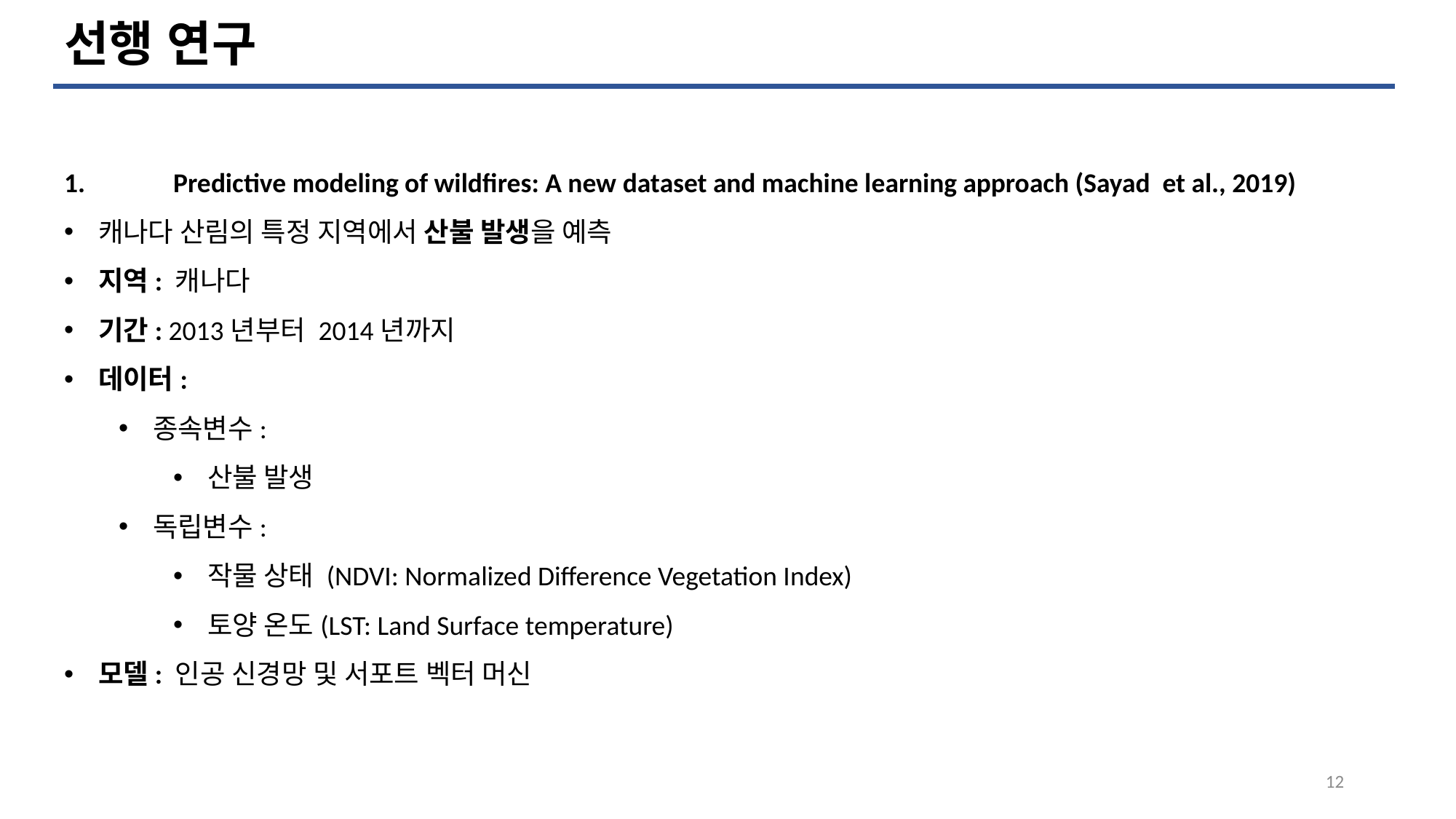

선행 연구
1.	Predictive modeling of wildfires: A new dataset and machine learning approach (Sayad  et al., 2019)
캐나다 산림의 특정 지역에서 산불 발생을 예측
지역: 캐나다
기간: 2013년부터 2014년까지
데이터:
종속변수:
산불 발생
독립변수:
작물 상태 (NDVI: Normalized Difference Vegetation Index)
토양 온도(LST: Land Surface temperature)
모델: 인공 신경망 및 서포트 벡터 머신
12